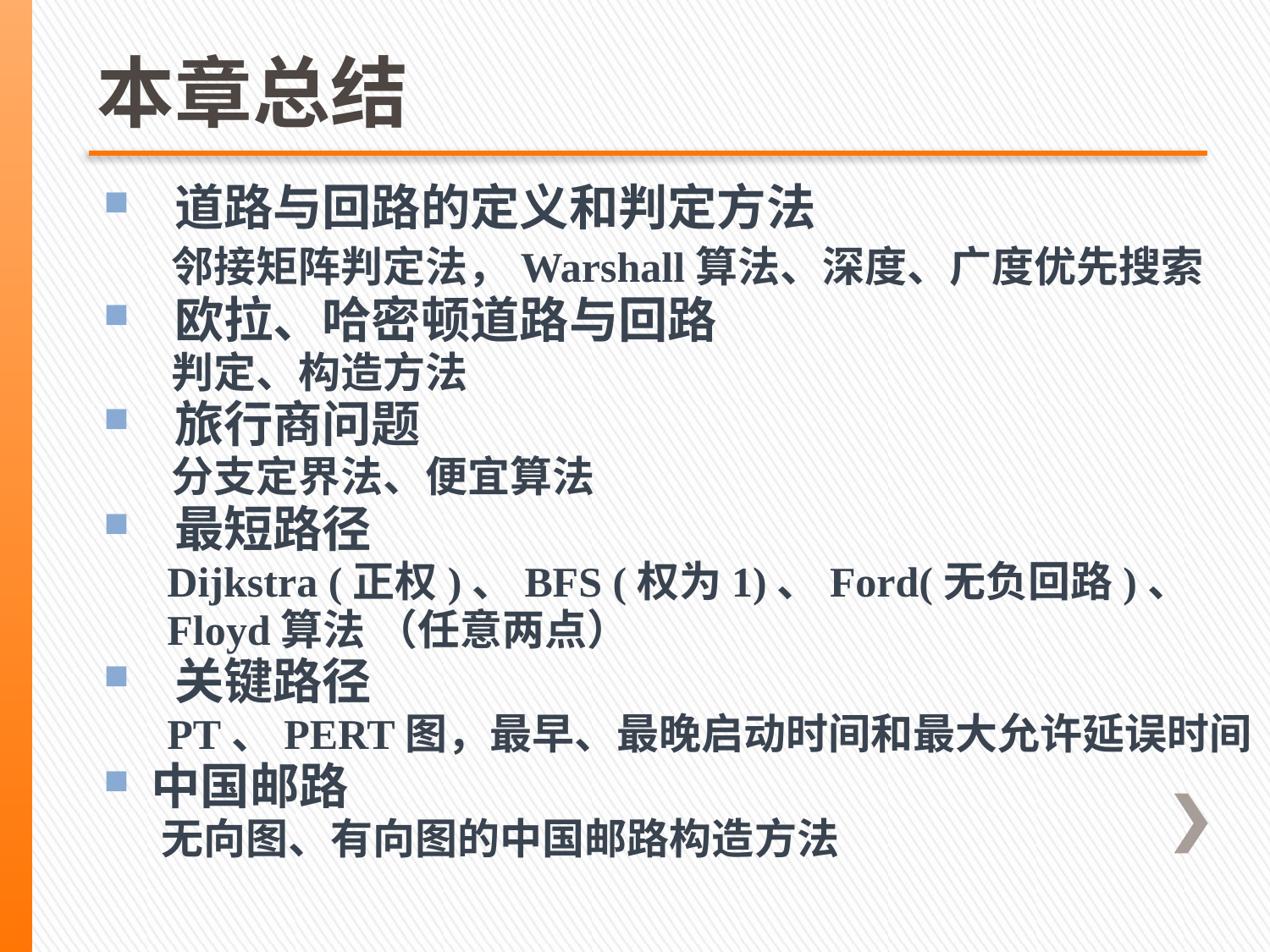

# 本章总结
 道路与回路的定义和判定方法
     邻接矩阵判定法，Warshall算法、深度、广度优先搜索
 欧拉、哈密顿道路与回路
      判定、构造方法
 旅行商问题
      分支定界法、便宜算法
 最短路径
      Dijkstra (正权)、BFS (权为1)、Ford(无负回路)、
      Floyd算法 （任意两点）
 关键路径
      PT、PERT图，最早、最晚启动时间和最大允许延误时间
中国邮路
     无向图、有向图的中国邮路构造方法